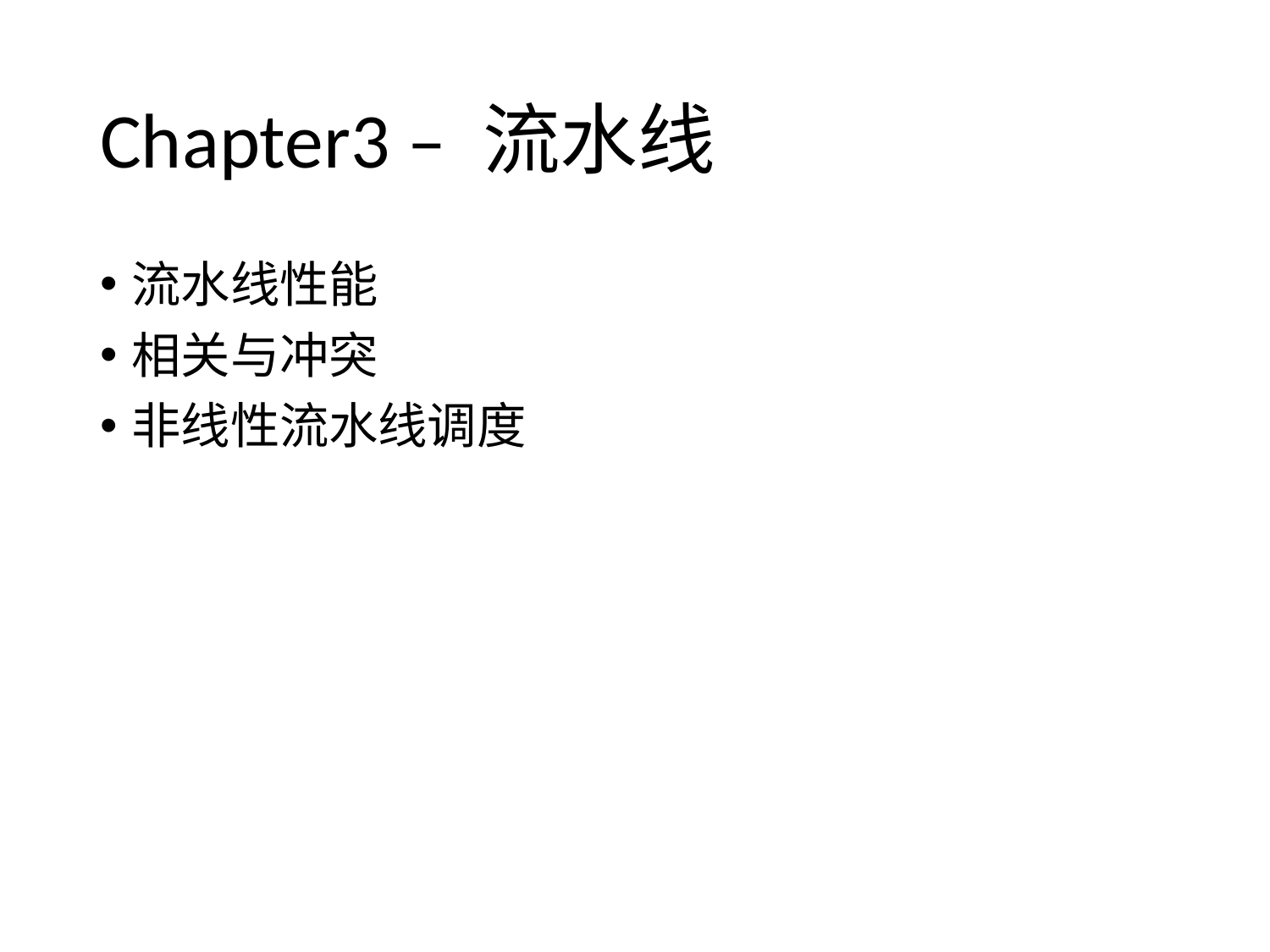

# Chapter3 – 流水线
流水线性能
相关与冲突
非线性流水线调度